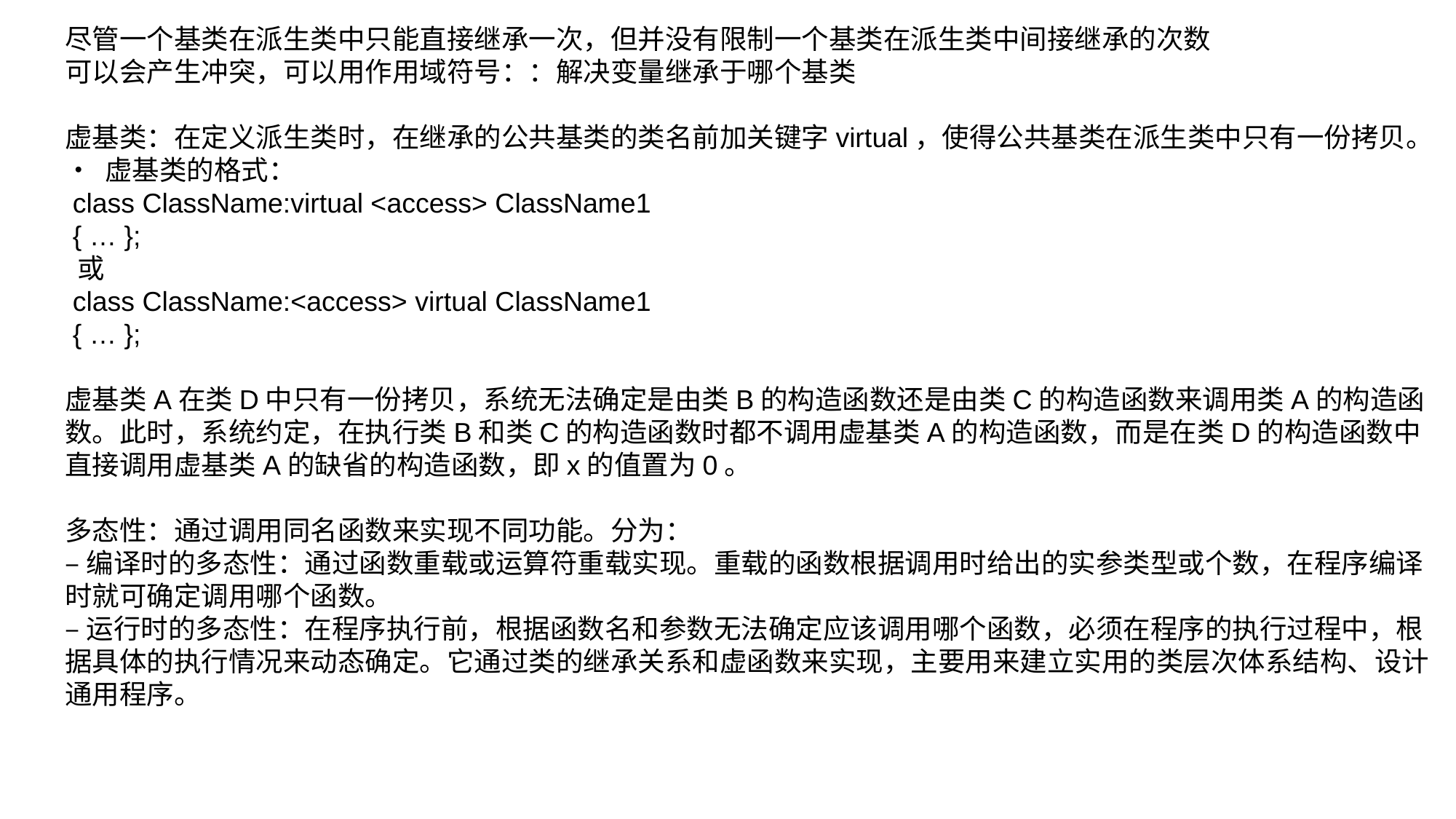

尽管一个基类在派生类中只能直接继承一次，但并没有限制一个基类在派生类中间接继承的次数
可以会产生冲突，可以用作用域符号：：解决变量继承于哪个基类

虚基类：在定义派生类时，在继承的公共基类的类名前加关键字virtual，使得公共基类在派生类中只有一份拷贝。
• 虚基类的格式：
 class ClassName:virtual <access> ClassName1
 { … };
 或
 class ClassName:<access> virtual ClassName1
 { … };

虚基类A在类D中只有一份拷贝，系统无法确定是由类B的构造函数还是由类C的构造函数来调用类A的构造函数。此时，系统约定，在执行类B和类C的构造函数时都不调用虚基类A的构造函数，而是在类D的构造函数中直接调用虚基类A的缺省的构造函数，即x的值置为0。

多态性：通过调用同名函数来实现不同功能。分为：
–编译时的多态性：通过函数重载或运算符重载实现。重载的函数根据调用时给出的实参类型或个数，在程序编译时就可确定调用哪个函数。
–运行时的多态性：在程序执行前，根据函数名和参数无法确定应该调用哪个函数，必须在程序的执行过程中，根据具体的执行情况来动态确定。它通过类的继承关系和虚函数来实现，主要用来建立实用的类层次体系结构、设计通用程序。